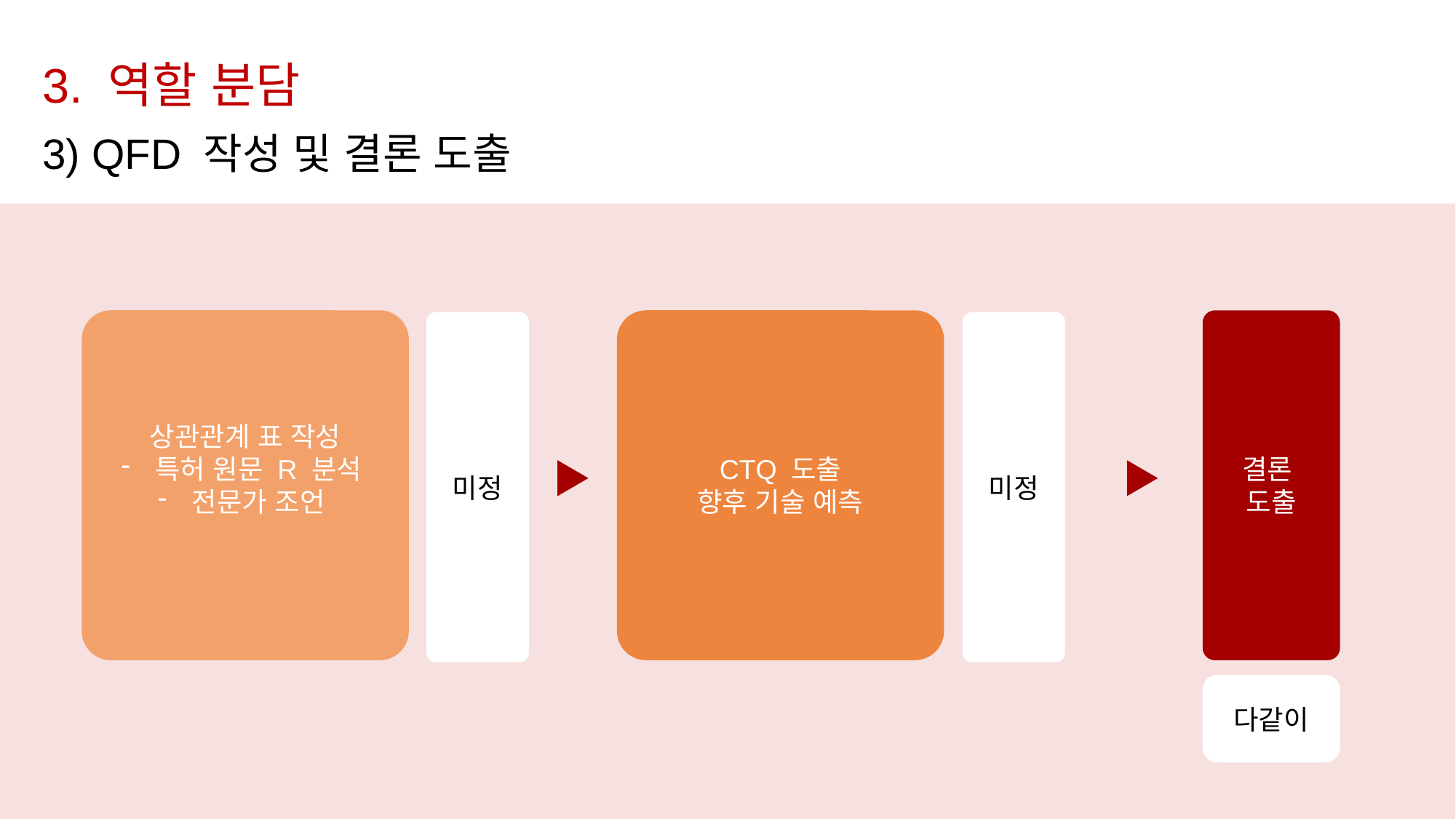

3. 역할 분담
3) QFD 작성 및 결론 도출

상관관계 표 작성
특허 원문 R 분석
전문가 조언

CTQ 도출
향후 기술 예측
결론
도출
미정
미정

다같이